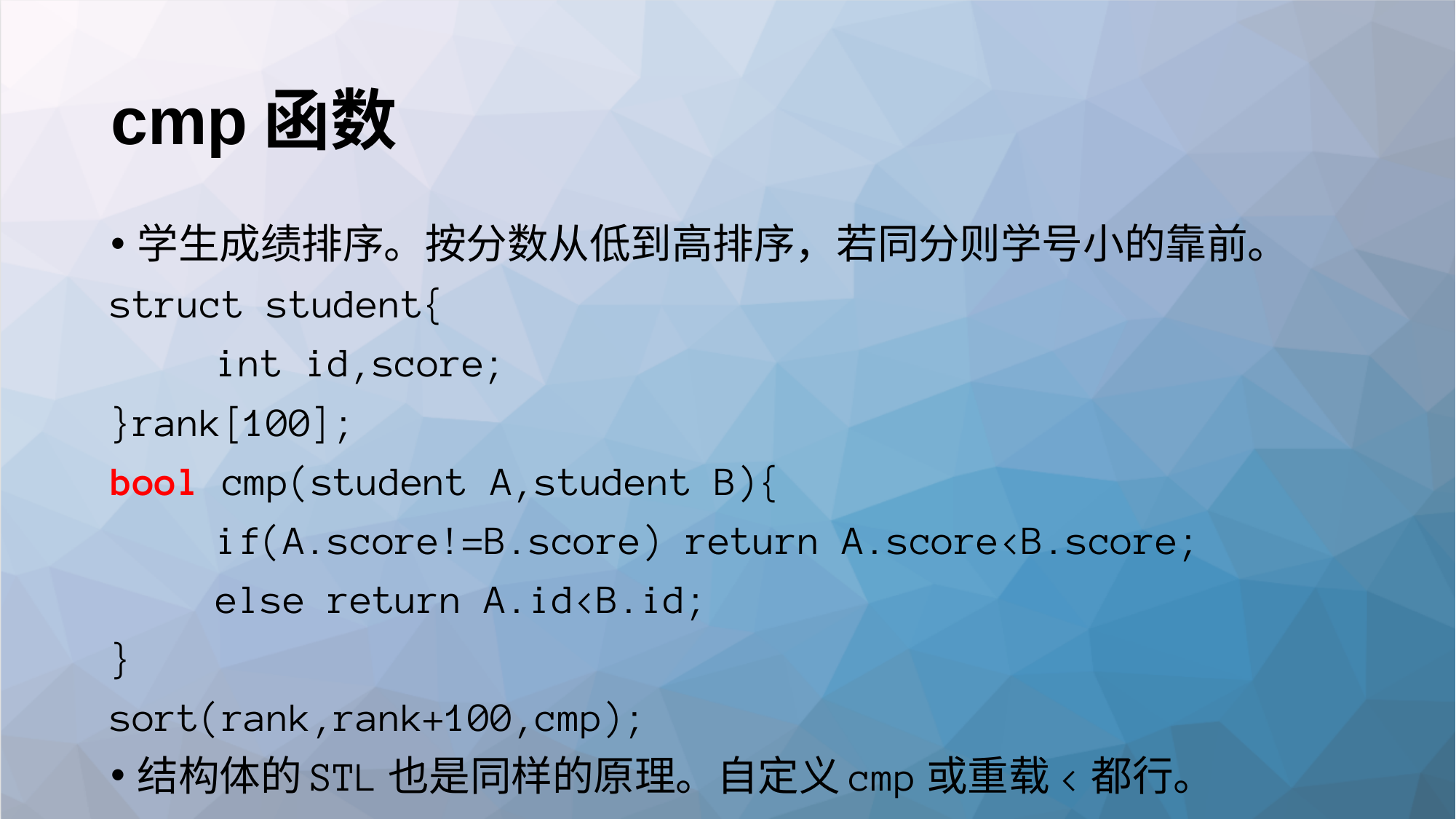

# cmp函数
学生成绩排序。按分数从低到高排序，若同分则学号小的靠前。
struct student{
	int id,score;
}rank[100];
bool cmp(student A,student B){
	if(A.score!=B.score) return A.score<B.score;
	else return A.id<B.id;
}
sort(rank,rank+100,cmp);
结构体的STL也是同样的原理。自定义cmp或重载<都行。